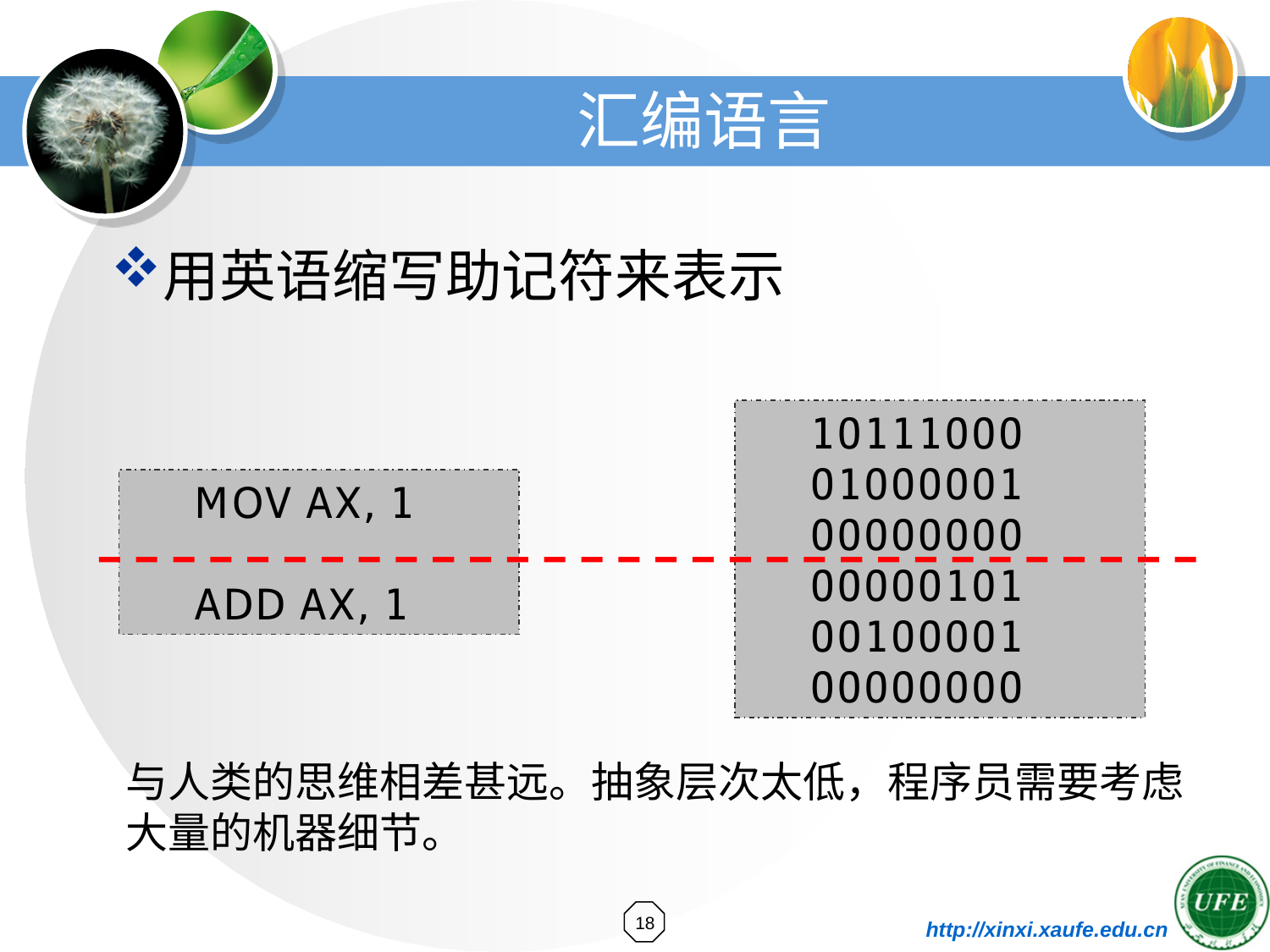

# 汇编语言
用英语缩写助记符来表示
	10111000
	01000001
	00000000
	00000101
	00100001
	00000000
	MOV AX, 1

	ADD AX, 1

与人类的思维相差甚远。抽象层次太低，程序员需要考虑大量的机器细节。
18
http://xinxi.xaufe.edu.cn